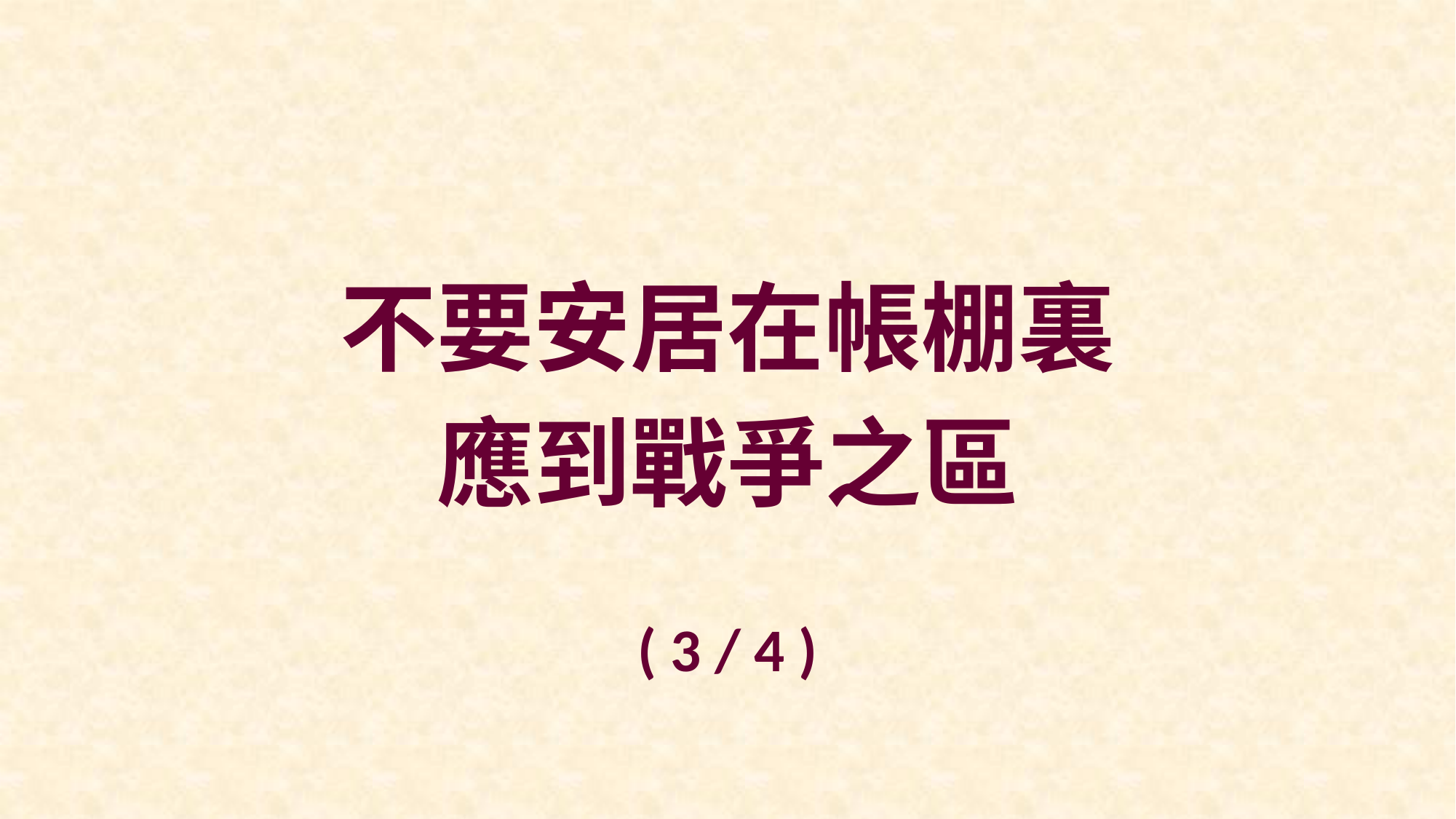

不要安居在帳棚裏
應到戰爭之區
( 3 / 4 )